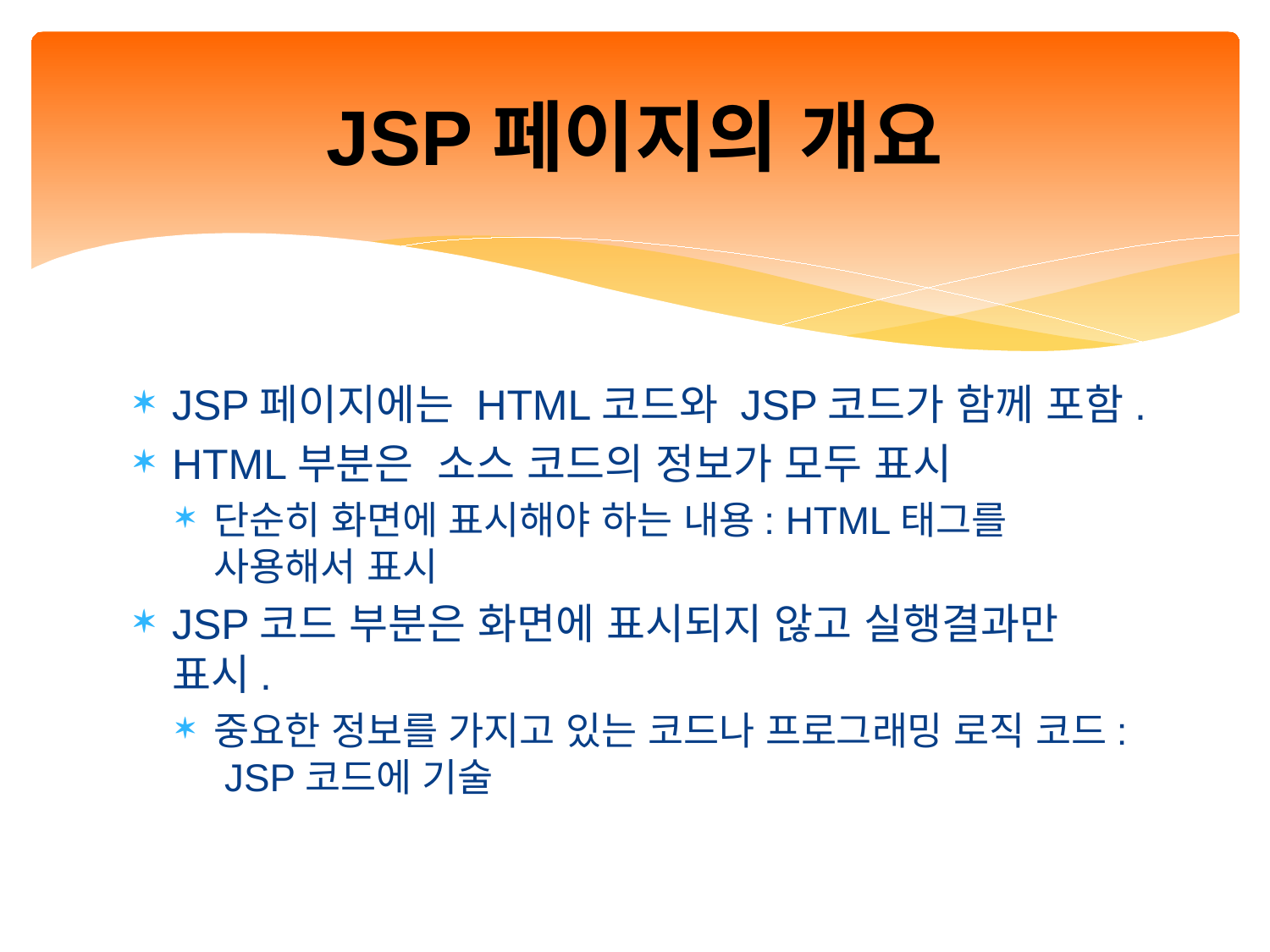

# JSP페이지의 개요
JSP페이지에는 HTML코드와 JSP코드가 함께 포함.
HTML부분은  소스 코드의 정보가 모두 표시
단순히 화면에 표시해야 하는 내용: HTML태그를 사용해서 표시
JSP코드 부분은 화면에 표시되지 않고 실행결과만 표시.
중요한 정보를 가지고 있는 코드나 프로그래밍 로직 코드:  JSP코드에 기술